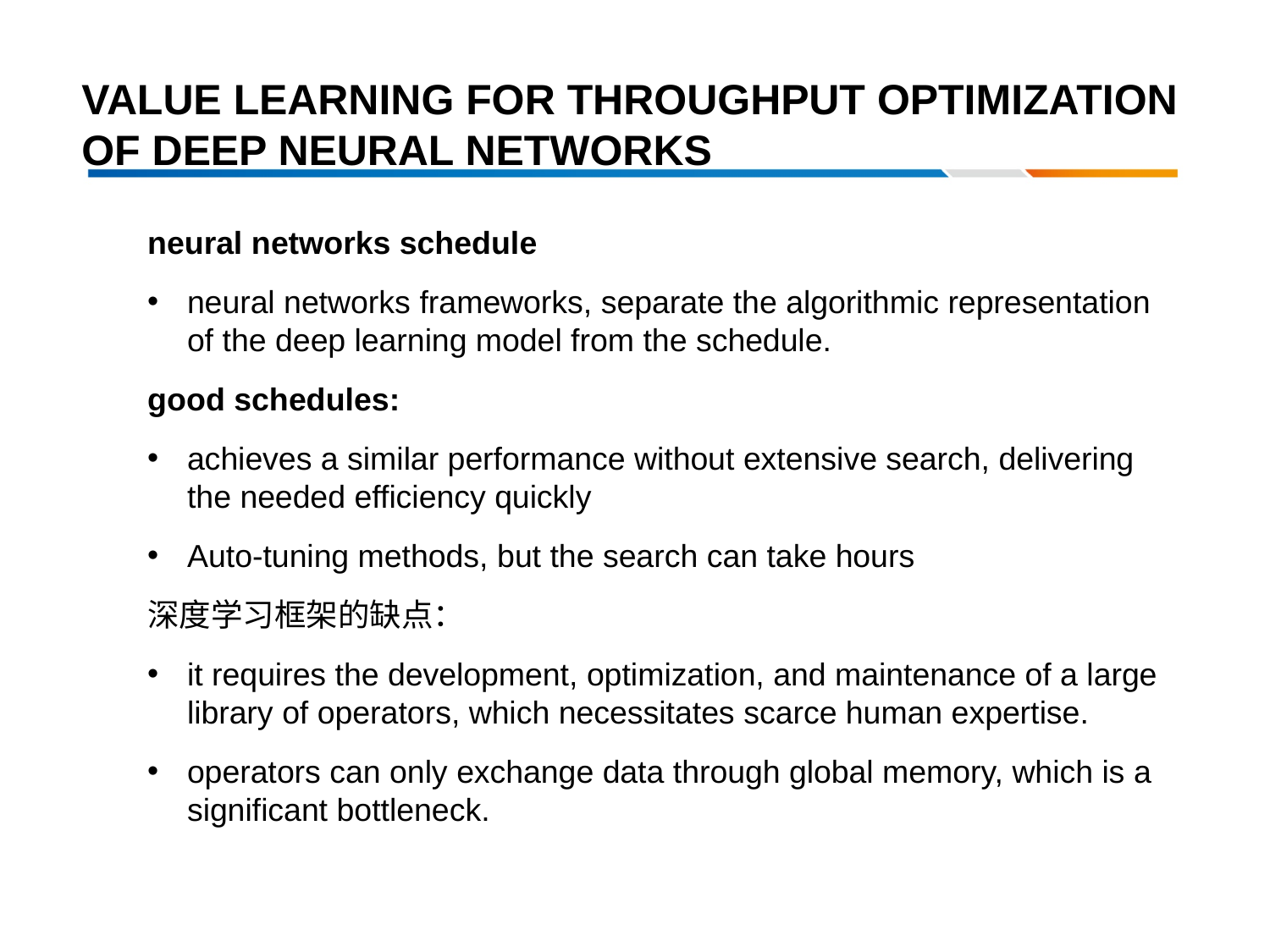

# VALUE LEARNING FOR THROUGHPUT OPTIMIZATION OF DEEP NEURAL NETWORKS
neural networks schedule
neural networks frameworks, separate the algorithmic representation of the deep learning model from the schedule.
good schedules:
achieves a similar performance without extensive search, delivering the needed efficiency quickly
Auto-tuning methods, but the search can take hours
深度学习框架的缺点：
it requires the development, optimization, and maintenance of a large library of operators, which necessitates scarce human expertise.
operators can only exchange data through global memory, which is a significant bottleneck.